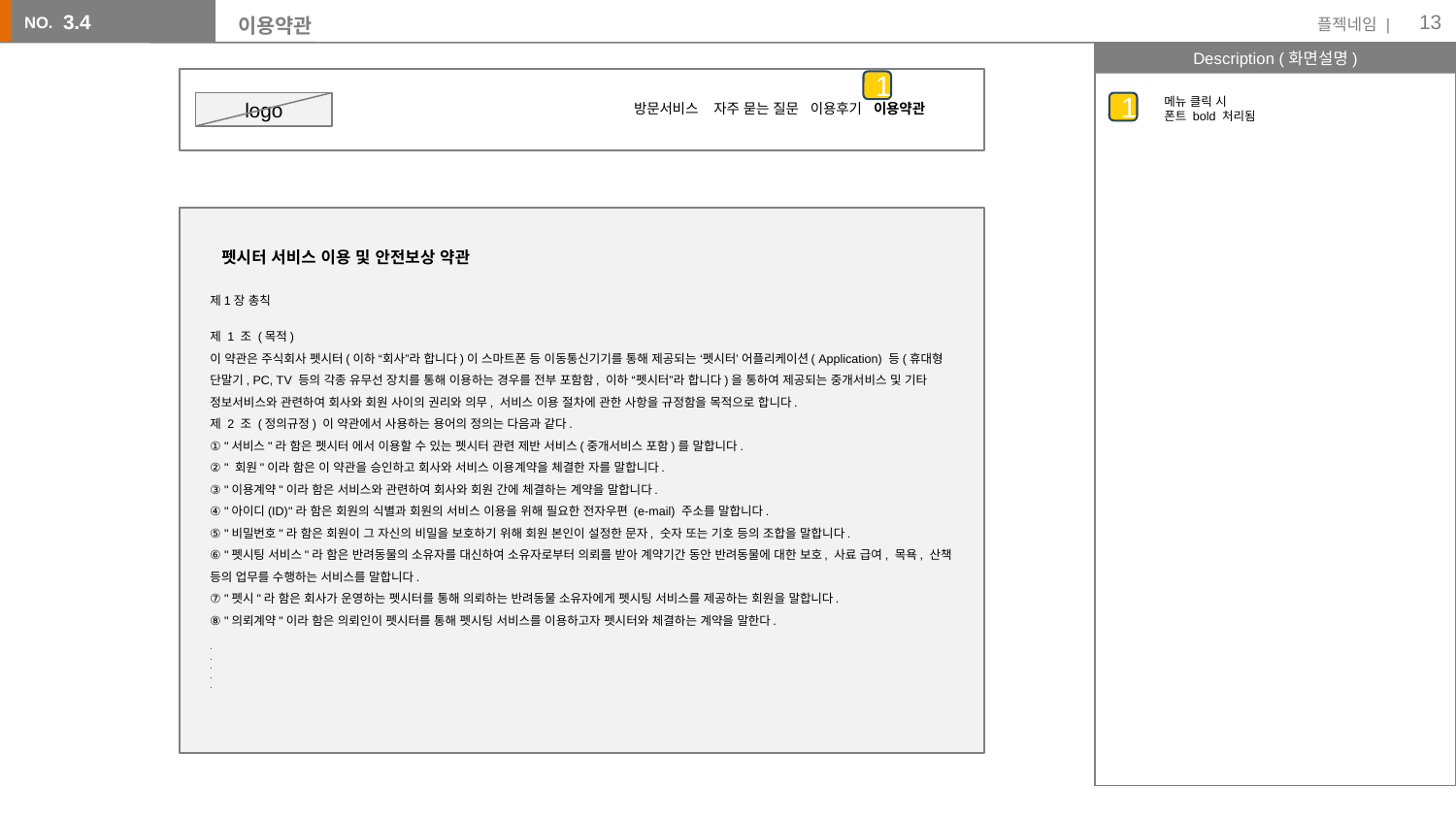

13
# 이용약관
3.4

1
메뉴 클릭 시
폰트 bold 처리됨
logo
방문서비스    자주 묻는 질문   이용후기   이용약관
1

펫시터 서비스 이용 및 안전보상 약관
제1장 총칙

제 1 조 (목적)
이 약관은 주식회사 펫시터(이하 “회사”라 합니다)이 스마트폰 등 이동통신기기를 통해 제공되는 ‘펫시터’ 어플리케이션( Application) 등(휴대형 단말기, PC, TV 등의 각종 유무선 장치를 통해 이용하는 경우를 전부 포함함, 이하 “펫시터”라 합니다)을 통하여 제공되는 중개서비스 및 기타 정보서비스와 관련하여 회사와 회원 사이의 권리와 의무, 서비스 이용 절차에 관한 사항을 규정함을 목적으로 합니다.
제 2 조 (정의규정) 이 약관에서 사용하는 용어의 정의는 다음과 같다.
① "서비스"라 함은 펫시터 에서 이용할 수 있는 펫시터 관련 제반 서비스(중개서비스 포함)를 말합니다.
② " 회원"이라 함은 이 약관을 승인하고 회사와 서비스 이용계약을 체결한 자를 말합니다.
③ "이용계약"이라 함은 서비스와 관련하여 회사와 회원 간에 체결하는 계약을 말합니다.
④ "아이디(ID)"라 함은 회원의 식별과 회원의 서비스 이용을 위해 필요한 전자우편 (e-mail) 주소를 말합니다.
⑤ "비밀번호"라 함은 회원이 그 자신의 비밀을 보호하기 위해 회원 본인이 설정한 문자, 숫자 또는 기호 등의 조합을 말합니다.
⑥ "펫시팅 서비스"라 함은 반려동물의 소유자를 대신하여 소유자로부터 의뢰를 받아 계약기간 동안 반려동물에 대한 보호, 사료 급여, 목욕, 산책 등의 업무를 수행하는 서비스를 말합니다.
⑦ "펫시"라 함은 회사가 운영하는 펫시터를 통해 의뢰하는 반려동물 소유자에게 펫시팅 서비스를 제공하는 회원을 말합니다.
⑧ "의뢰계약"이라 함은 의뢰인이 펫시터를 통해 펫시팅 서비스를 이용하고자 펫시터와 체결하는 계약을 말한다.

.
.
.
.
.